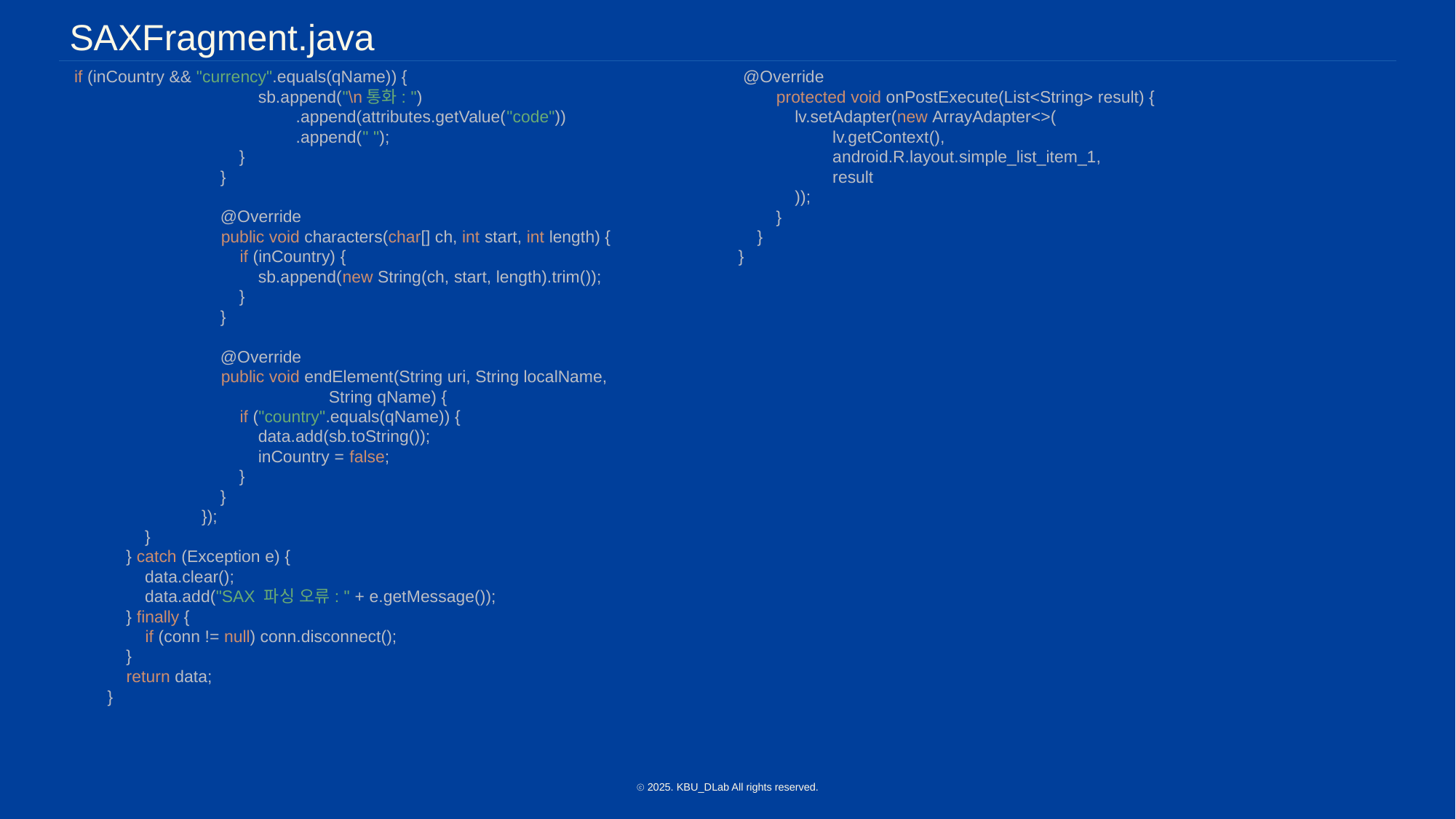

SAXFragment.java
 if (inCountry && "currency".equals(qName)) {
                                        sb.append("\n통화: ")
                                                .append(attributes.getValue("code"))
                                                .append(" ");
                                    }
                                }
                                @Override
                                public void characters(char[] ch, int start, int length) {
                                    if (inCountry) {
                                        sb.append(new String(ch, start, length).trim());
                                    }
                                }
                                @Override
                                public void endElement(String uri, String localName,
                                                       String qName) {
                                    if ("country".equals(qName)) {
                                        data.add(sb.toString());
                                        inCountry = false;
                                    }
                                }
                            });
                }
            } catch (Exception e) {
                data.clear();
                data.add("SAX 파싱 오류: " + e.getMessage());
            } finally {
                if (conn != null) conn.disconnect();
            }
            return data;
        }
 @Override
        protected void onPostExecute(List<String> result) {
            lv.setAdapter(new ArrayAdapter<>(
                    lv.getContext(),
                    android.R.layout.simple_list_item_1,
                    result
            ));
        }
    }
}